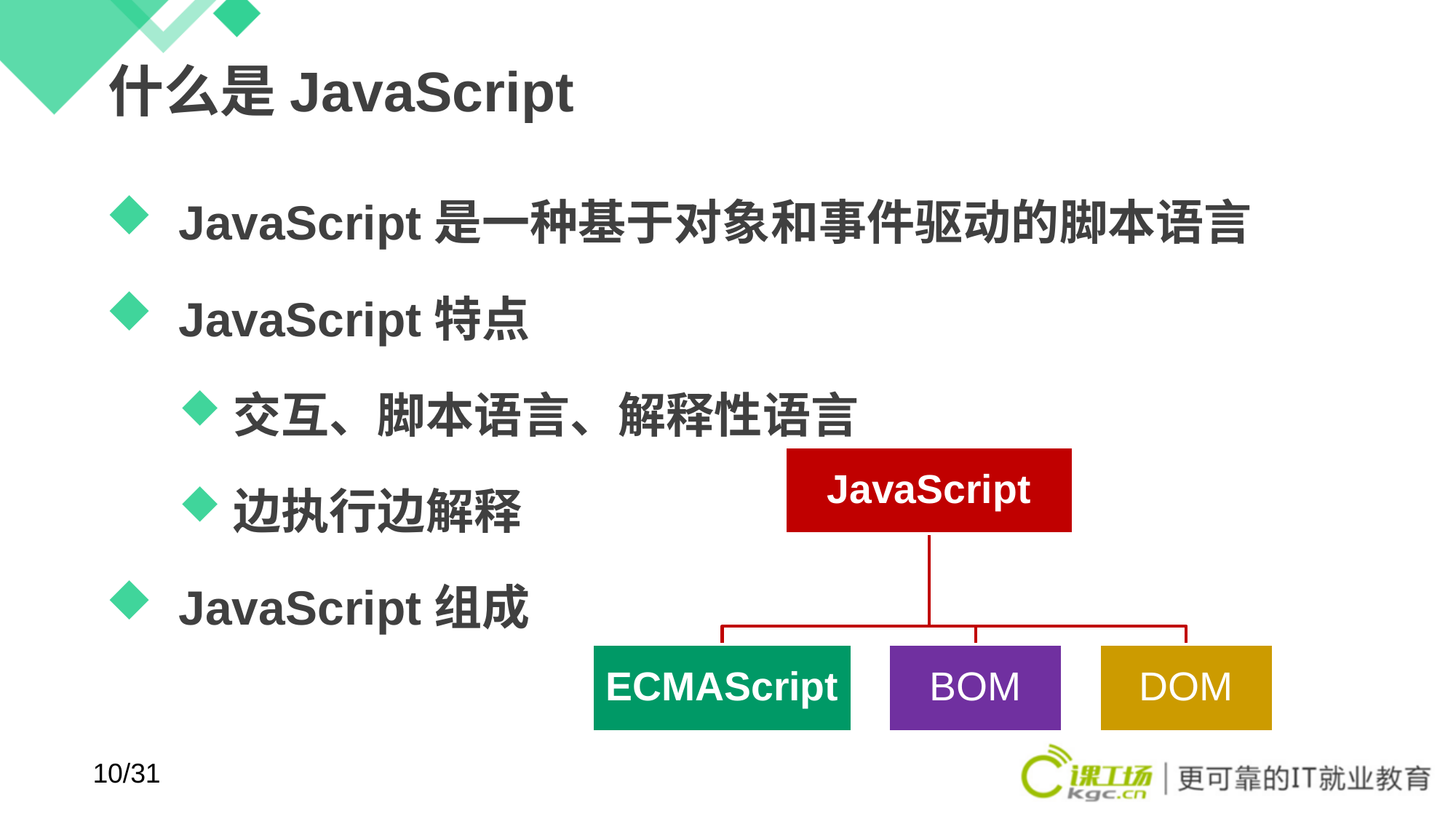

# 什么是JavaScript
JavaScript是一种基于对象和事件驱动的脚本语言
JavaScript特点
交互、脚本语言、解释性语言
边执行边解释
JavaScript组成

JavaScript

ECMAScript

BOM

DOM